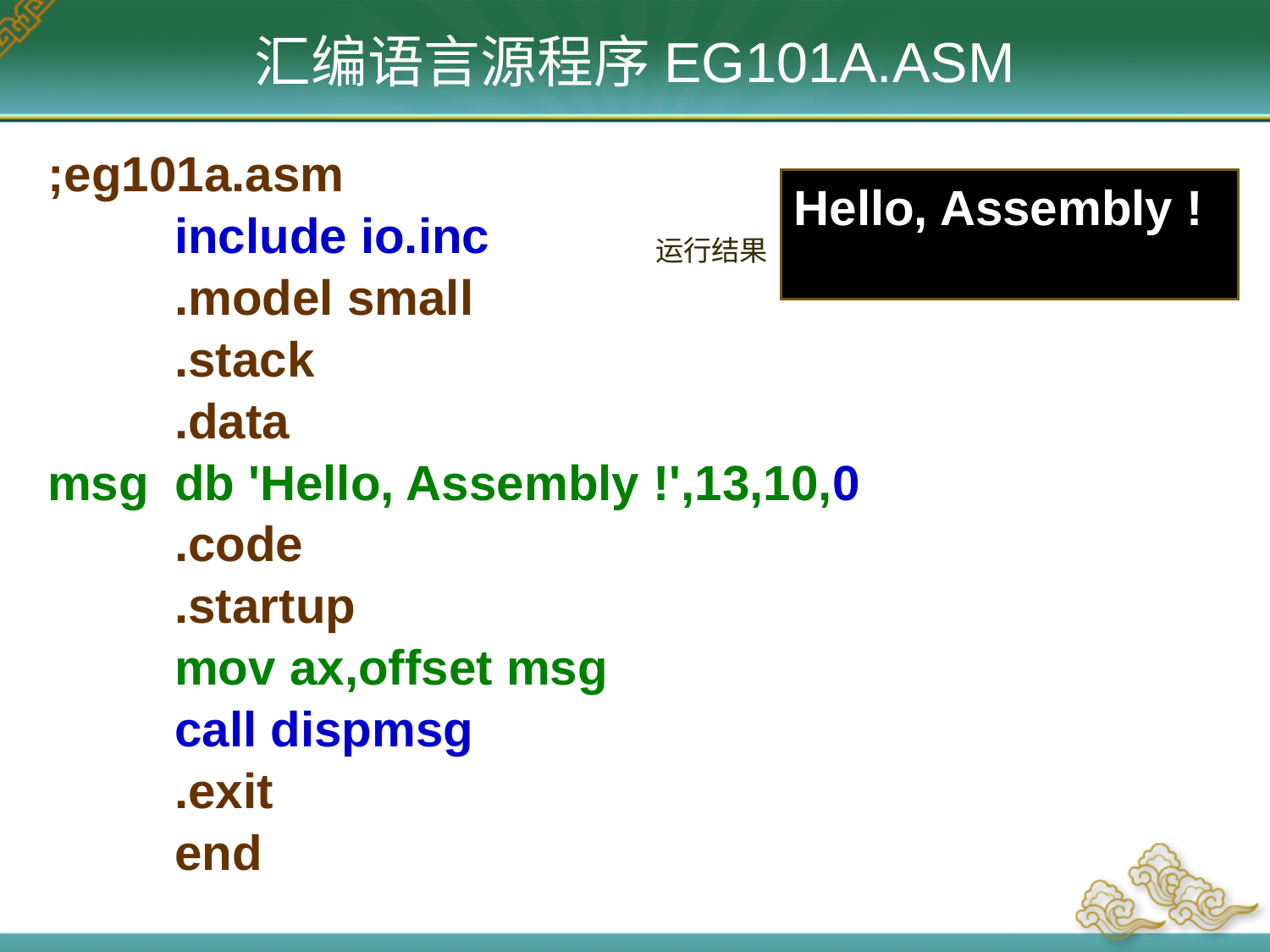

汇编语言源程序EG101A.ASM
;eg101a.asm
	include io.inc
	.model small
	.stack
	.data
msg	db 'Hello, Assembly !',13,10,0
	.code
	.startup
	mov ax,offset msg
	call dispmsg
	.exit
	end
Hello, Assembly !
运行结果